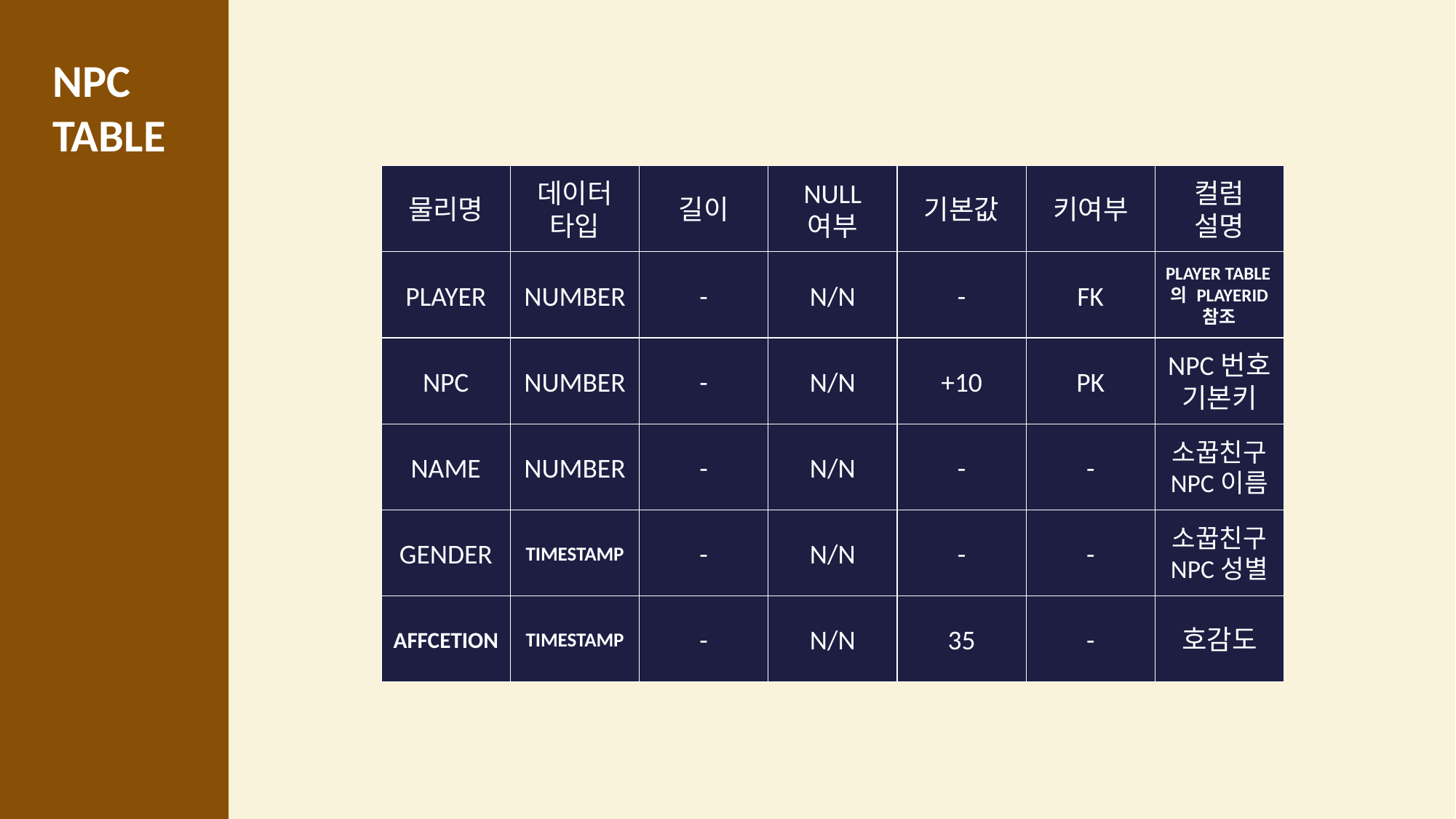

NPC TABLE
물리명
데이터 타입
길이
NULL
여부
기본값
키여부
컬럼
설명
PLAYER
NUMBER
-
N/N
-
FK
PLAYER TABLE의 PLAYERID 참조
NPC
NUMBER
-
N/N
+10
PK
NPC번호 기본키
NAME
NUMBER
-
N/N
-
-
소꿉친구 NPC이름
GENDER
TIMESTAMP
-
N/N
-
-
소꿉친구 NPC성별
AFFCETION
TIMESTAMP
-
N/N
35
-
호감도